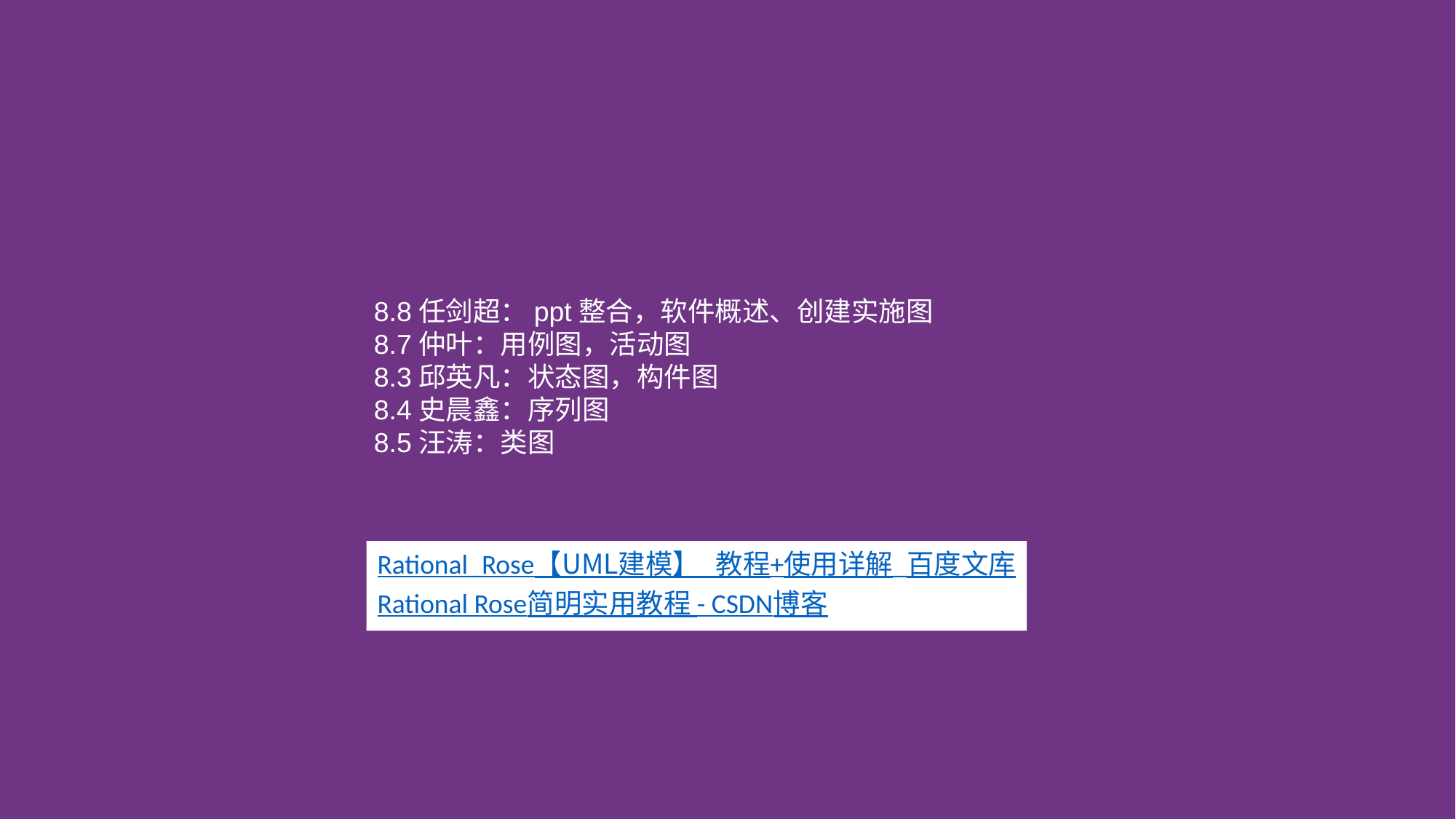

8.8任剑超：ppt整合，软件概述、创建实施图
8.7仲叶：用例图，活动图
8.3邱英凡：状态图，构件图
8.4史晨鑫：序列图
8.5汪涛：类图
Rational_Rose【UML建模】_教程+使用详解_百度文库
Rational Rose简明实用教程 - CSDN博客